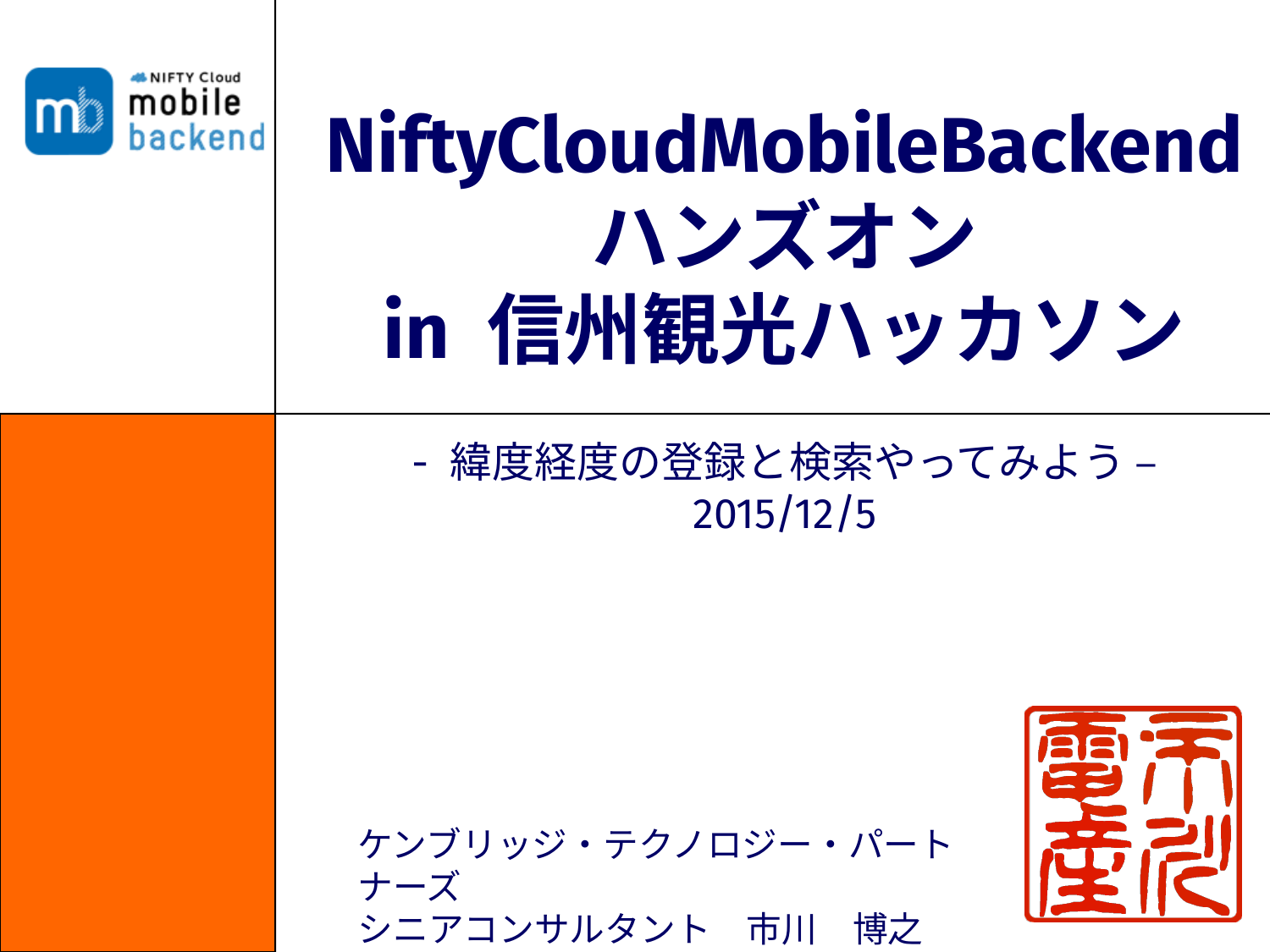

# NiftyCloudMobileBackend ハンズオン in 信州観光ハッカソン
- 緯度経度の登録と検索やってみよう –
2015/12/5
ケンブリッジ・テクノロジー・パートナーズ
シニアコンサルタント　市川　博之